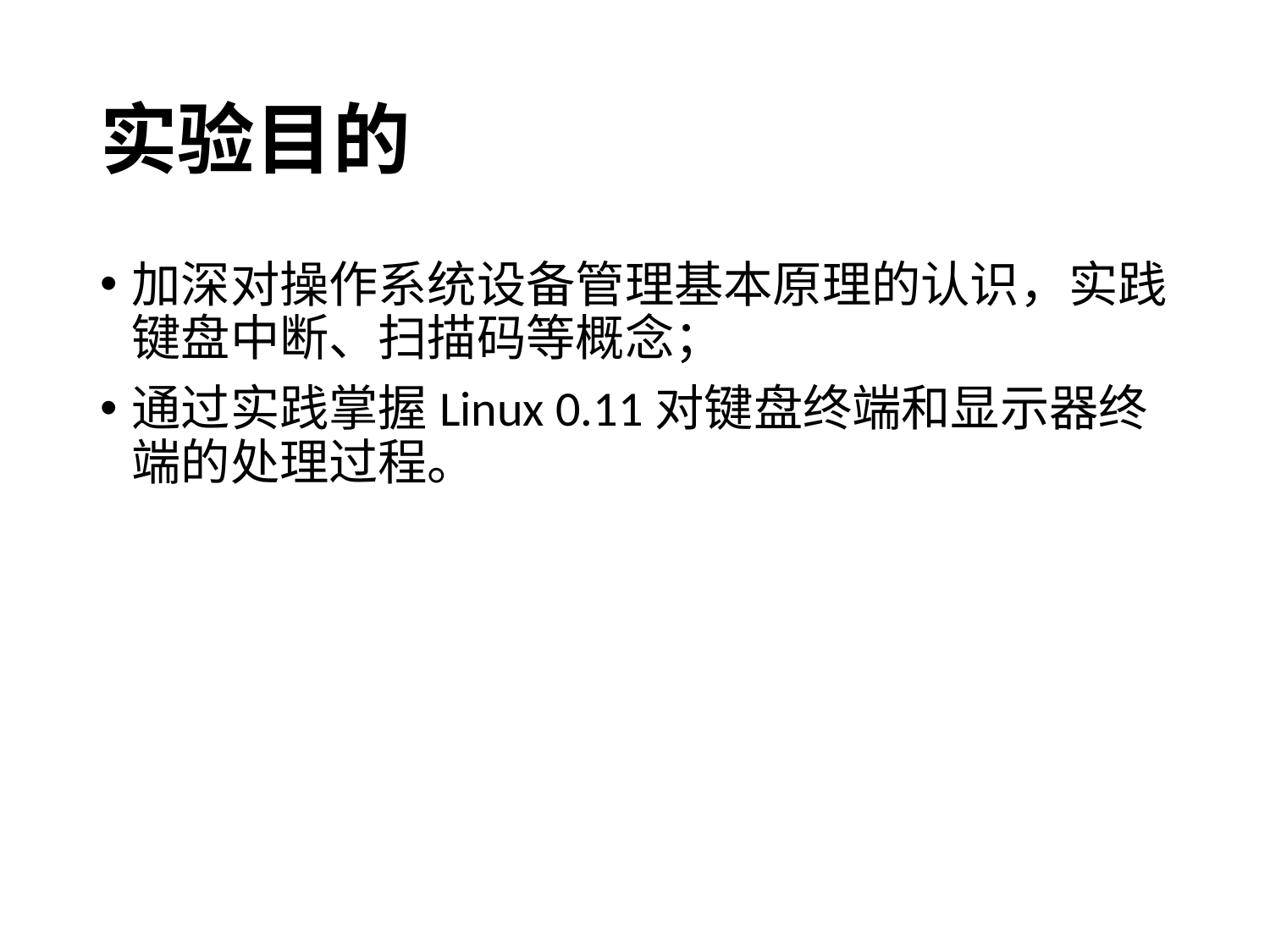

# 实验目的
加深对操作系统设备管理基本原理的认识，实践键盘中断、扫描码等概念；
通过实践掌握Linux 0.11对键盘终端和显示器终端的处理过程。